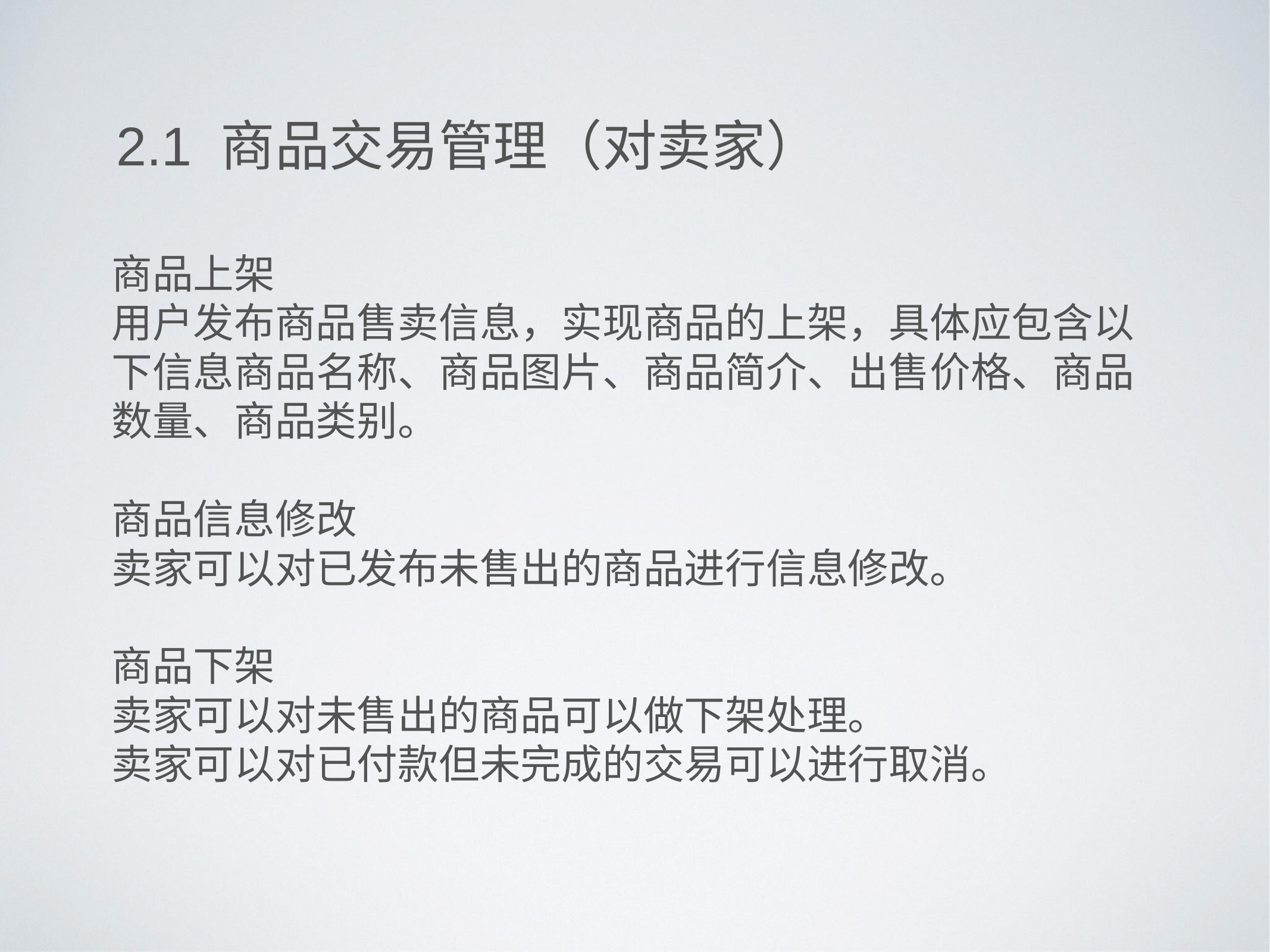

2.1 商品交易管理（对卖家）
商品上架
用户发布商品售卖信息，实现商品的上架，具体应包含以下信息商品名称、商品图片、商品简介、出售价格、商品数量、商品类别。

商品信息修改
卖家可以对已发布未售出的商品进行信息修改。

商品下架
卖家可以对未售出的商品可以做下架处理。
卖家可以对已付款但未完成的交易可以进行取消。